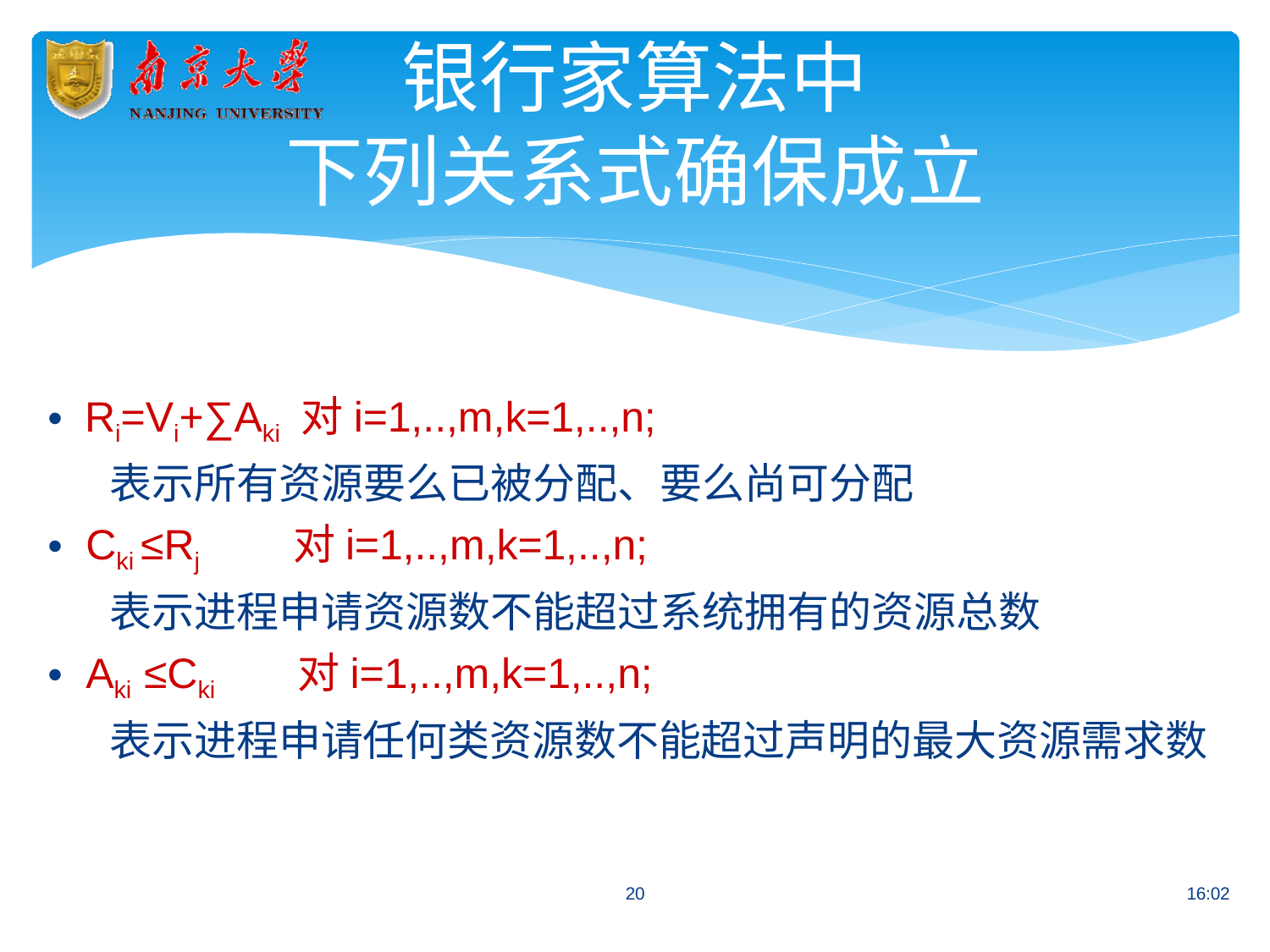

# 银行家算法中
下列关系式确保成立

Ri=Vi+∑Aki 对i=1,..,m,k=1,..,n;
表示所有资源要么已被分配、要么尚可分配
Cki ≤Rj	对i=1,..,m,k=1,..,n;
表示进程申请资源数不能超过系统拥有的资源总数
Aki ≤Cki	对i=1,..,m,k=1,..,n;
表示进程申请任何类资源数不能超过声明的最大资源需求数
20
16:02